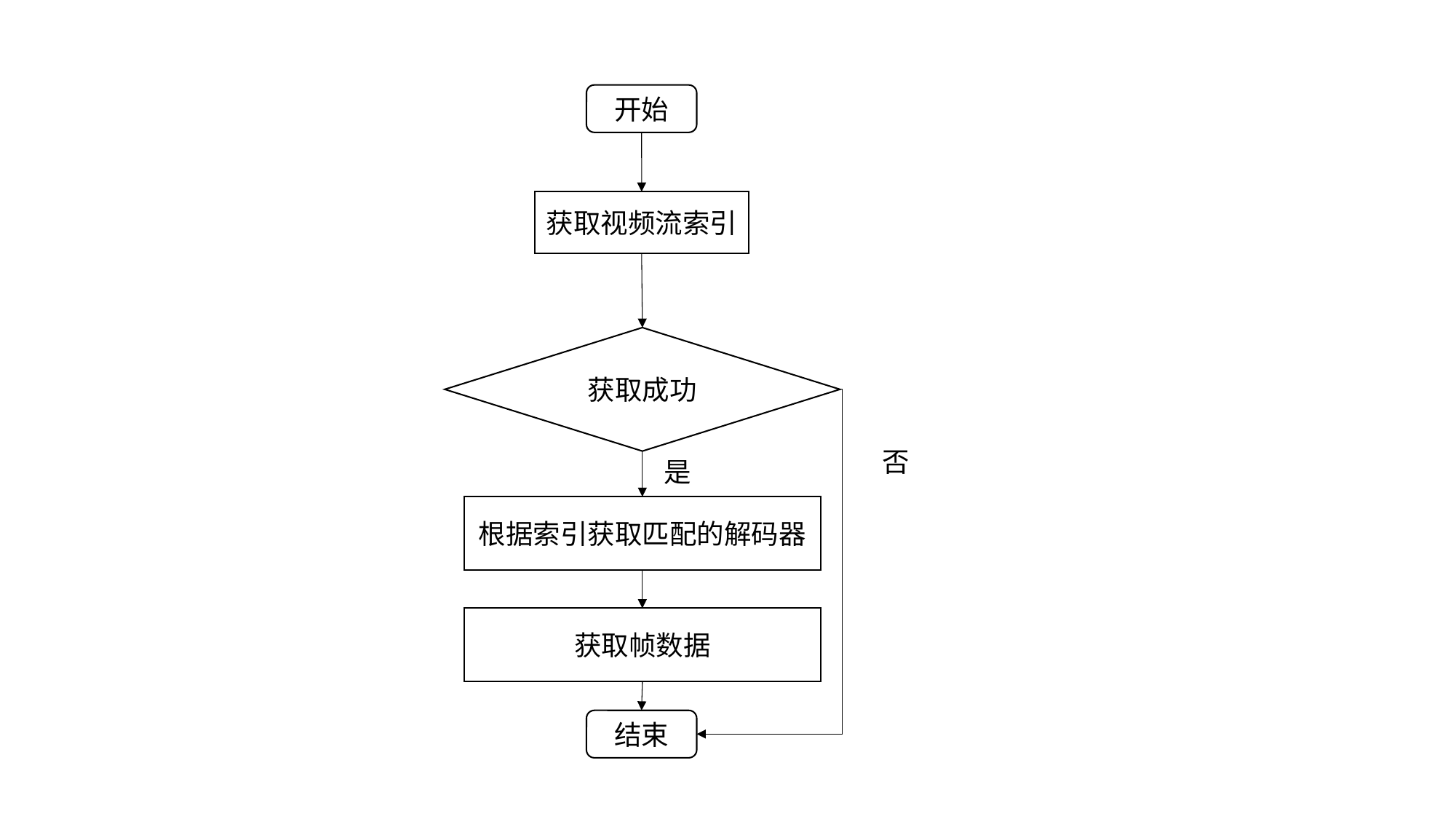

开始
获取视频流索引
获取成功
否
是
根据索引获取匹配的解码器
获取帧数据
结束